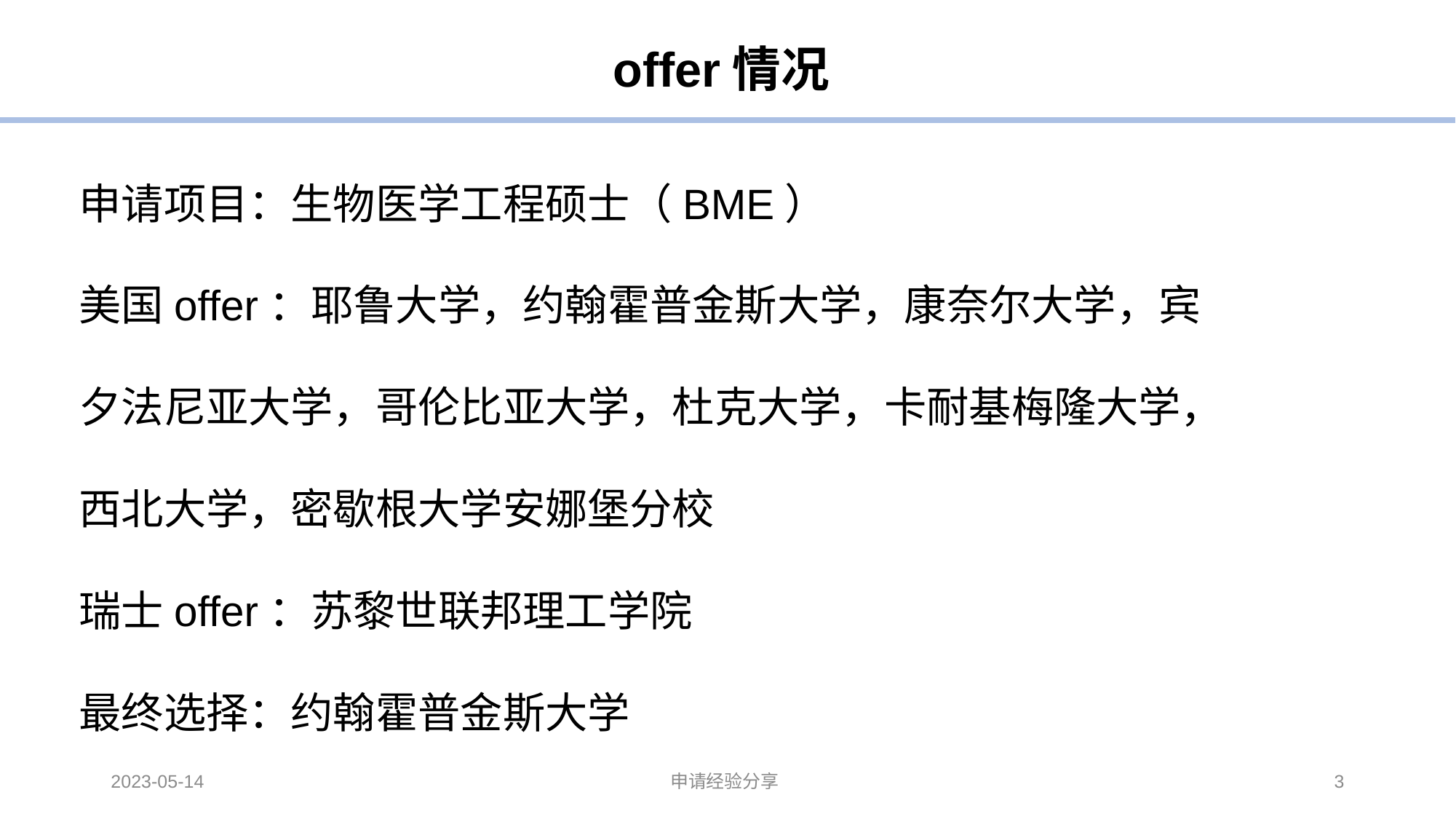

offer情况
申请项目：生物医学工程硕士（BME）
美国offer：耶鲁大学，约翰霍普金斯大学，康奈尔大学，宾夕法尼亚大学，哥伦比亚大学，杜克大学，卡耐基梅隆大学，西北大学，密歇根大学安娜堡分校
瑞士offer：苏黎世联邦理工学院
最终选择：约翰霍普金斯大学

2023-05-14
申请经验分享
3